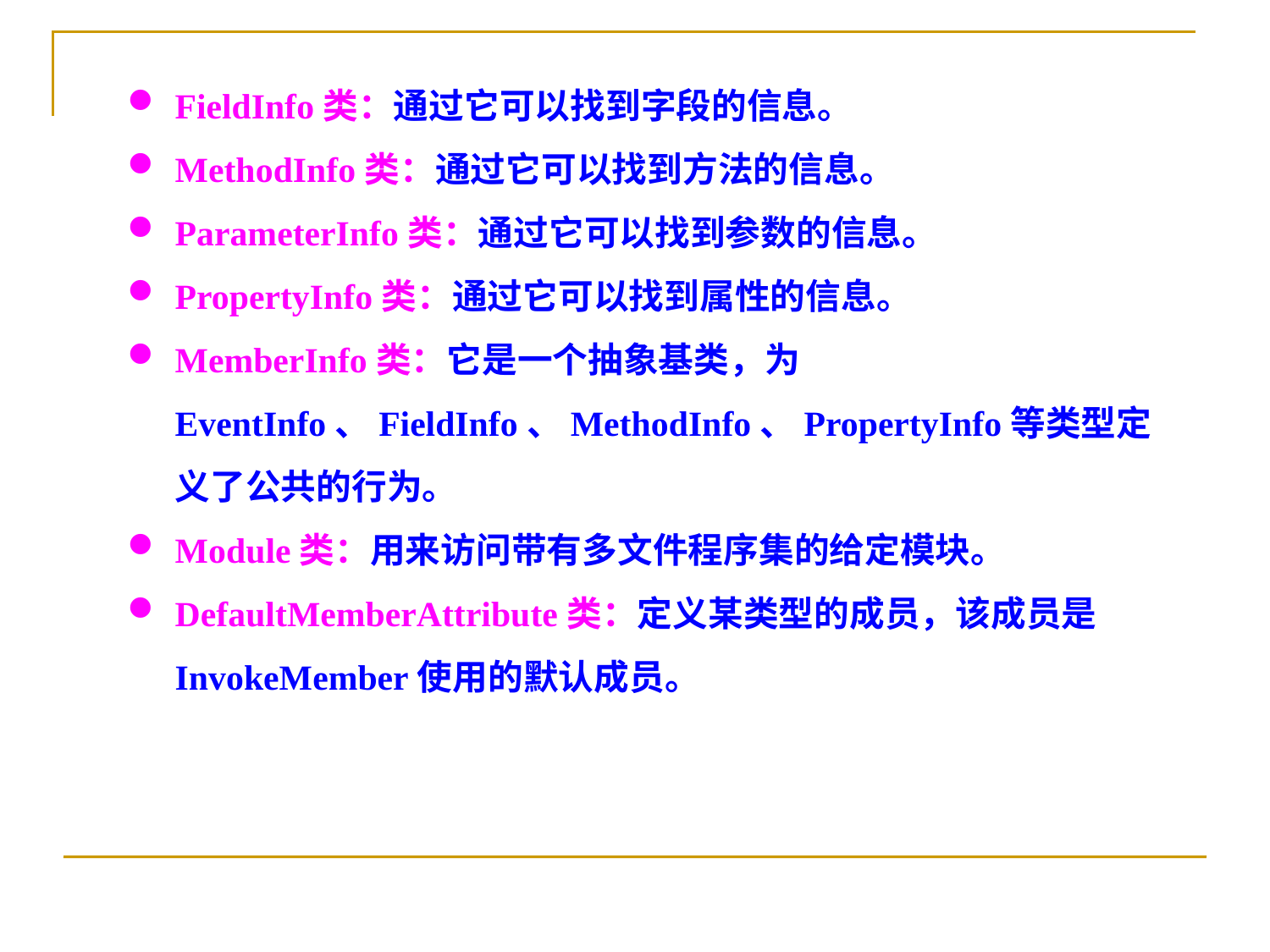

FieldInfo类：通过它可以找到字段的信息。
MethodInfo类：通过它可以找到方法的信息。
ParameterInfo类：通过它可以找到参数的信息。
PropertyInfo类：通过它可以找到属性的信息。
MemberInfo类：它是一个抽象基类，为EventInfo、FieldInfo、MethodInfo、PropertyInfo等类型定义了公共的行为。
Module类：用来访问带有多文件程序集的给定模块。
DefaultMemberAttribute类：定义某类型的成员，该成员是InvokeMember使用的默认成员。